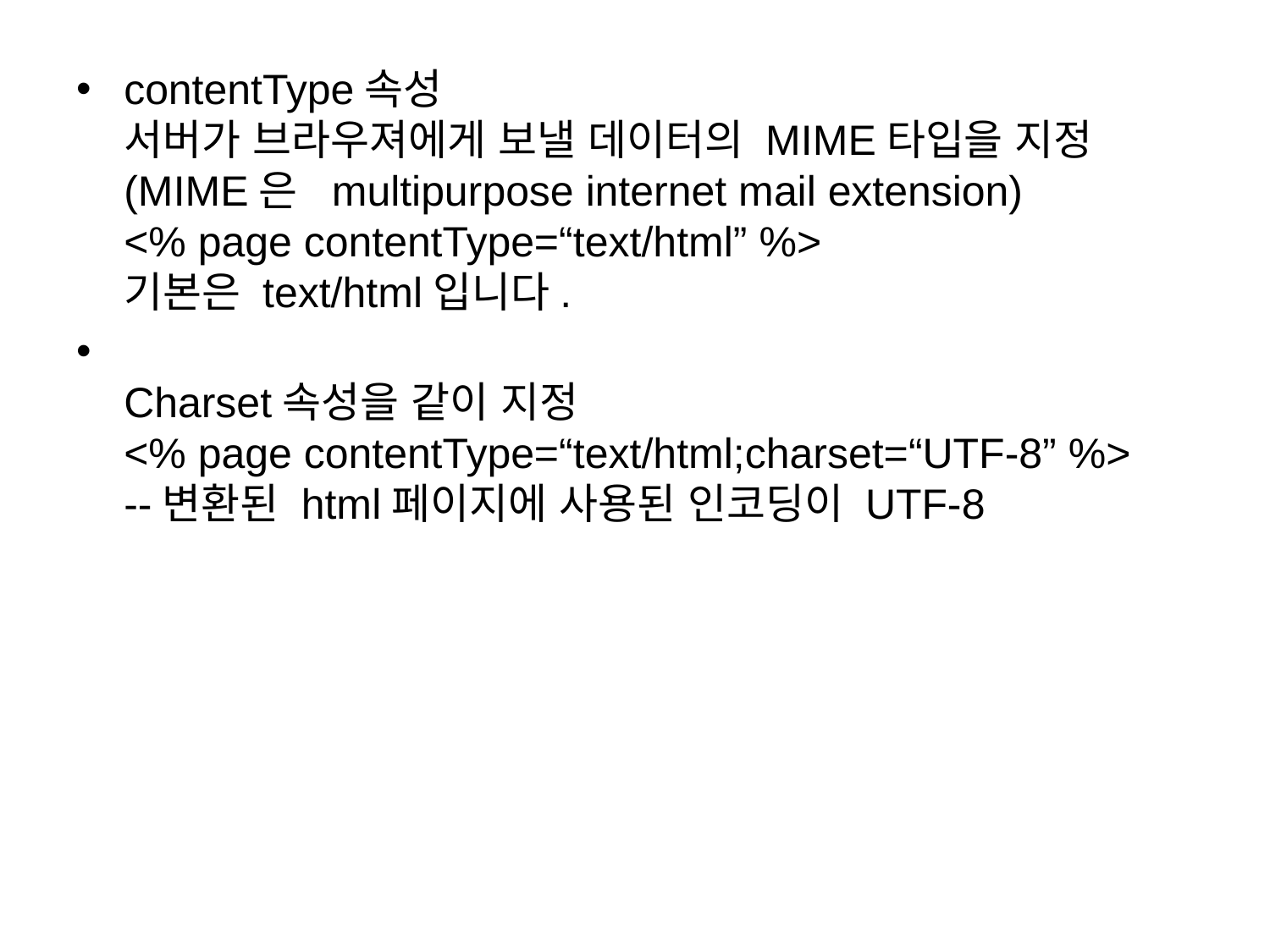

contentType속성
서버가 브라우져에게 보낼 데이터의 MIME타입을 지정
(MIME은  multipurpose internet mail extension)
<% page contentType=“text/html” %>
기본은 text/html입니다.
Charset속성을 같이 지정
<% page contentType=“text/html;charset=“UTF-8” %>
--변환된 html페이지에 사용된 인코딩이 UTF-8